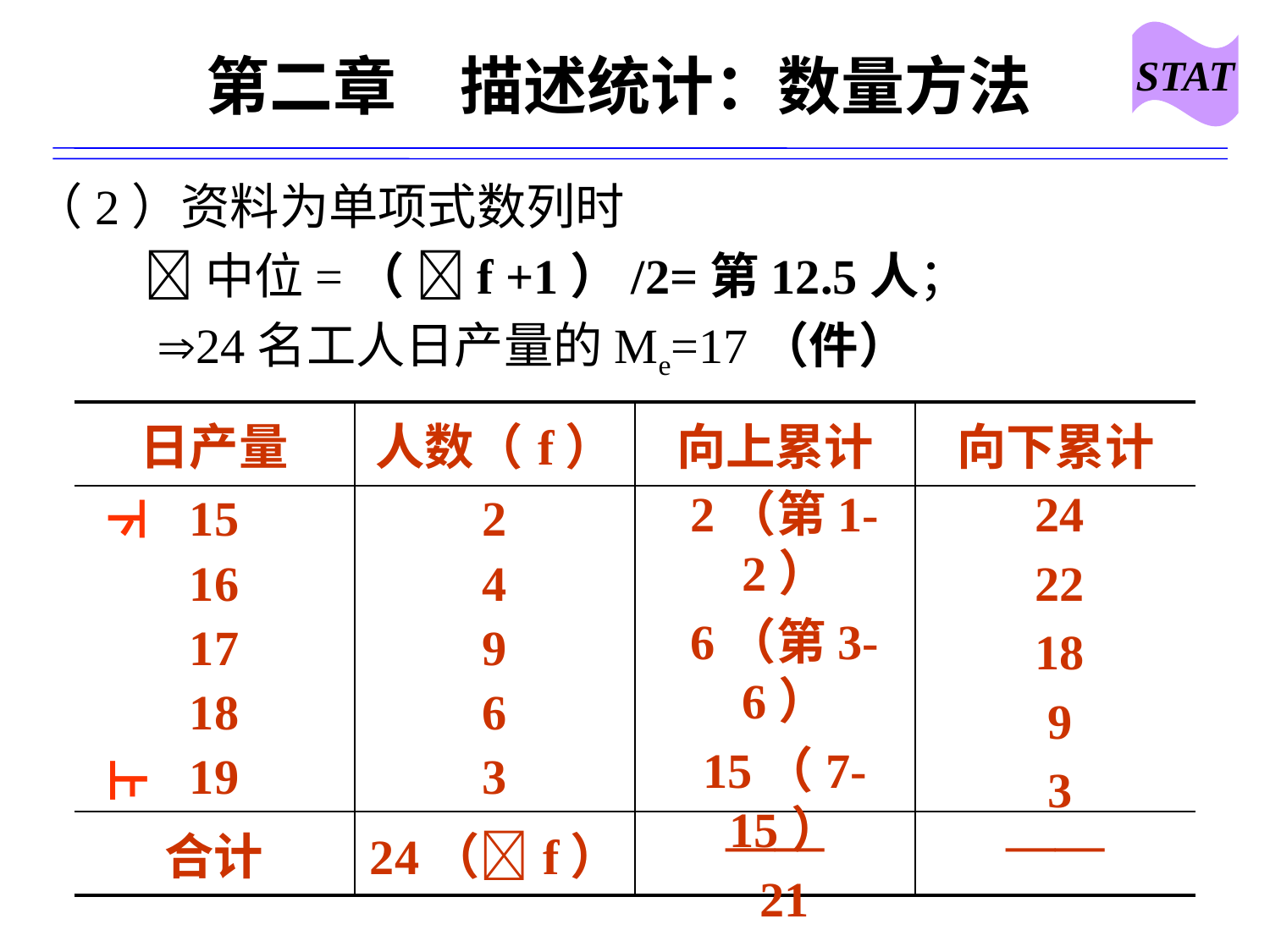

STAT
# 第二章　描述统计：数量方法

（2）资料为单项式数列时
          ⇒中位=（ ∑f +1）/2=第12.5人；
          ⇒24名工人日产量的Me=17（件）
| 日产量 | 人数（f） | 向上累计 | 向下累计 |
| --- | --- | --- | --- |
| 15 16 17 18 19 | 2 4 9 6 3 |  |  |
| 合计 | 24（∑f） | —— | —— |
2（第1-2）
6（第3-6）
15（7-15）
21
24
24
22
18
9
3
下                       上